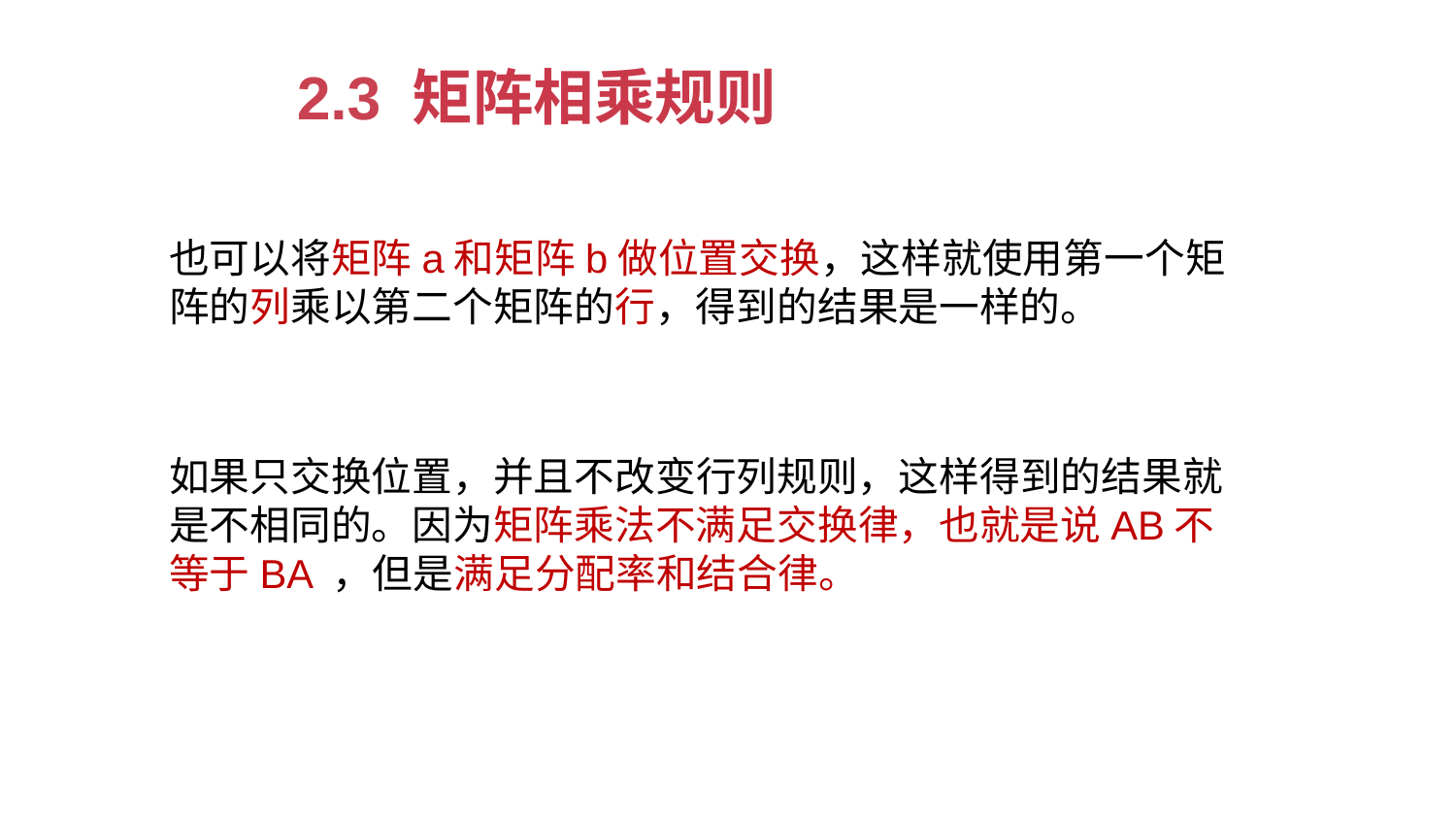

2.3 矩阵相乘规则
也可以将矩阵a和矩阵b做位置交换，这样就使用第一个矩阵的列乘以第二个矩阵的行，得到的结果是一样的。
如果只交换位置，并且不改变行列规则，这样得到的结果就是不相同的。因为矩阵乘法不满足交换律，也就是说AB不等于BA ，但是满足分配率和结合律。